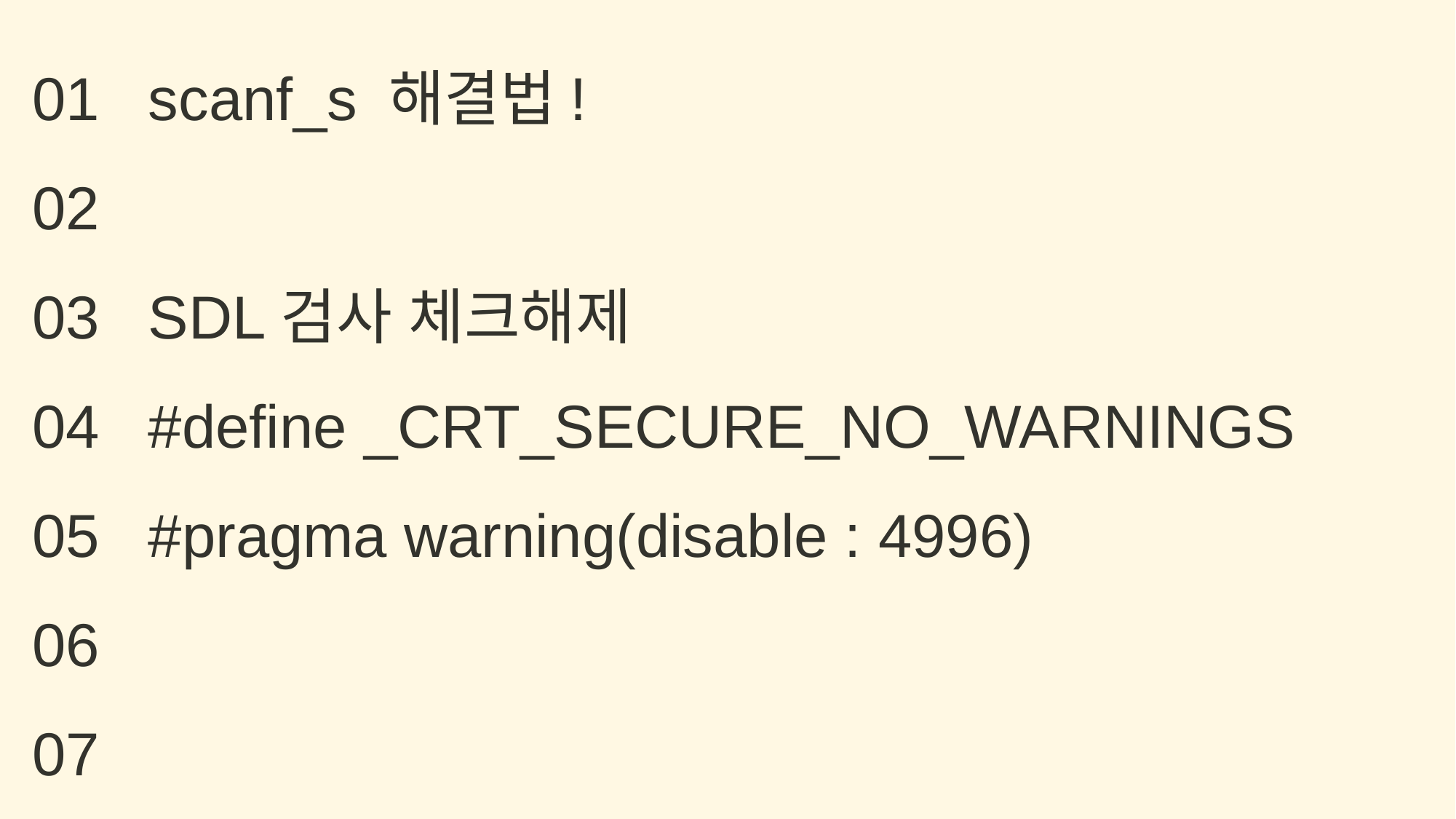

scanf_s 해결법!

SDL검사 체크해제
#define _CRT_SECURE_NO_WARNINGS
#pragma warning(disable : 4996)
01
02
03
04
05
06
07